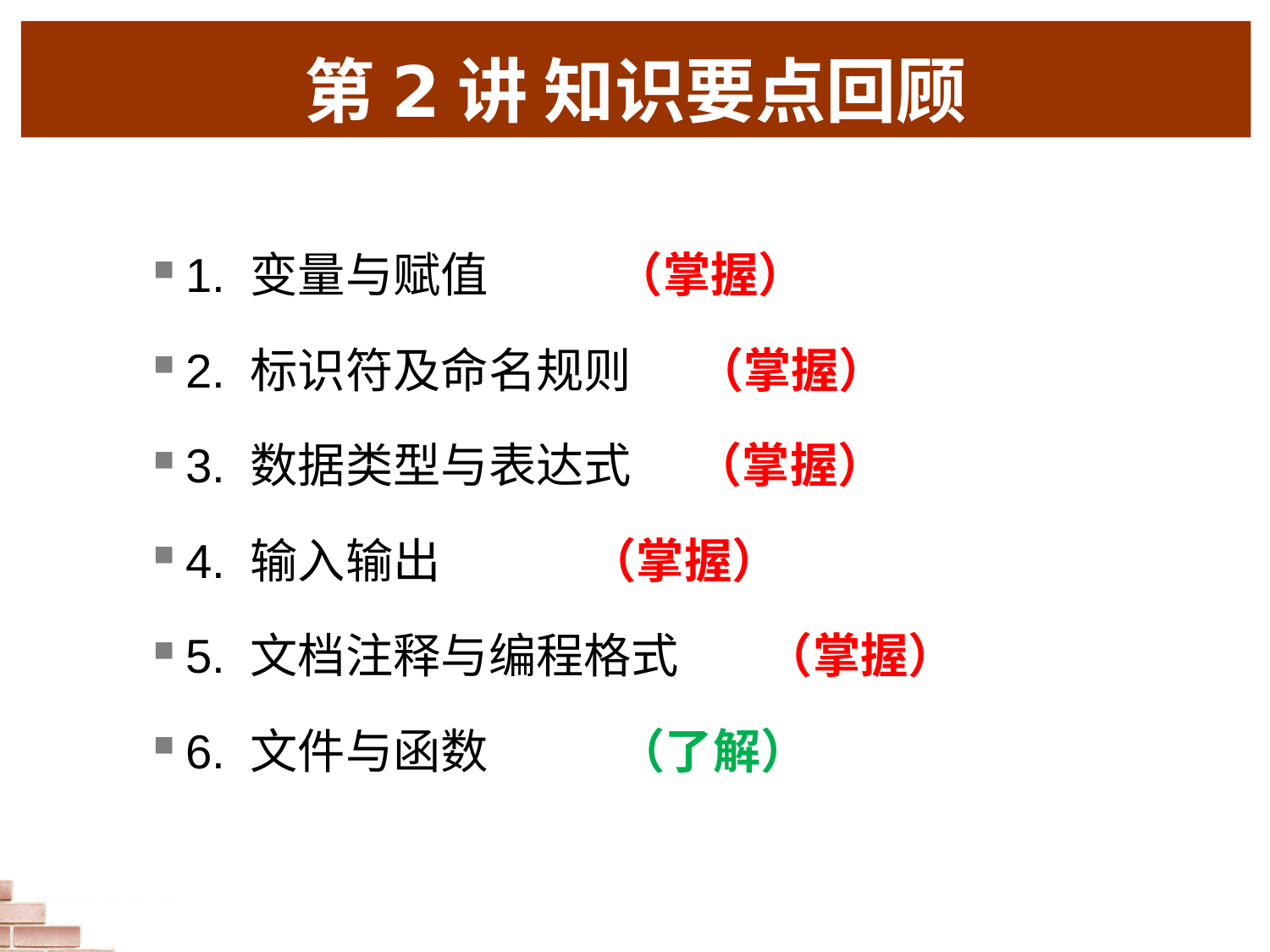

第2讲 知识要点回顾
1. 变量与赋值            （掌握）
2. 标识符及命名规则      （掌握）
3. 数据类型与表达式      （掌握）
4. 输入输出              （掌握）
5. 文档注释与编程格式        （掌握）
6. 文件与函数            （了解）